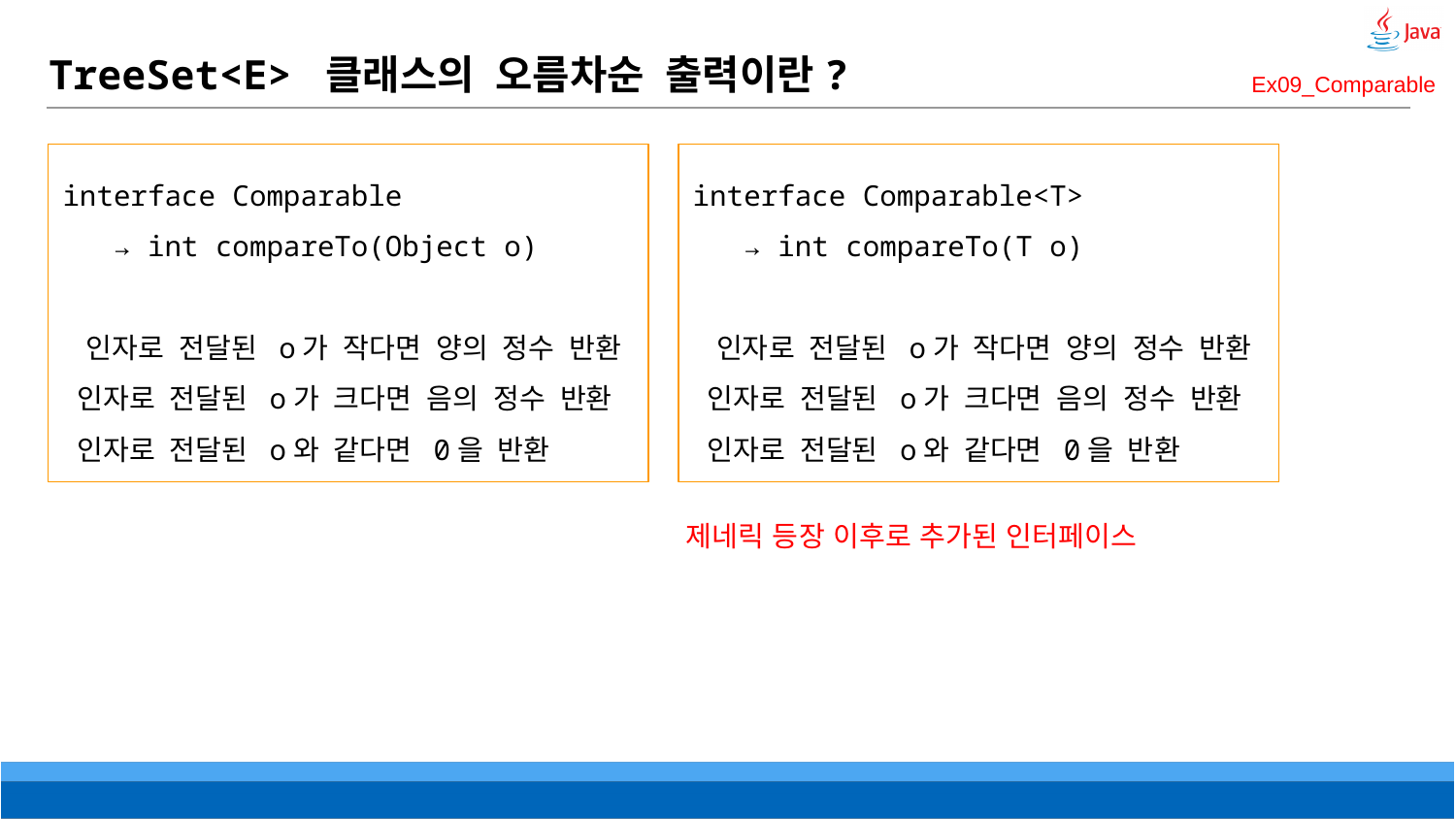

# TreeSet<E> 클래스의 오름차순 출력이란?
Ex09_Comparable
interface Comparable
   → int compareTo(Object o)
 인자로 전달된 o가 작다면 양의 정수 반환
 인자로 전달된 o가 크다면 음의 정수 반환
 인자로 전달된 o와 같다면 0을 반환
interface Comparable<T>
   → int compareTo(T o)
 인자로 전달된 o가 작다면 양의 정수 반환
 인자로 전달된 o가 크다면 음의 정수 반환
 인자로 전달된 o와 같다면 0을 반환
제네릭 등장 이후로 추가된 인터페이스